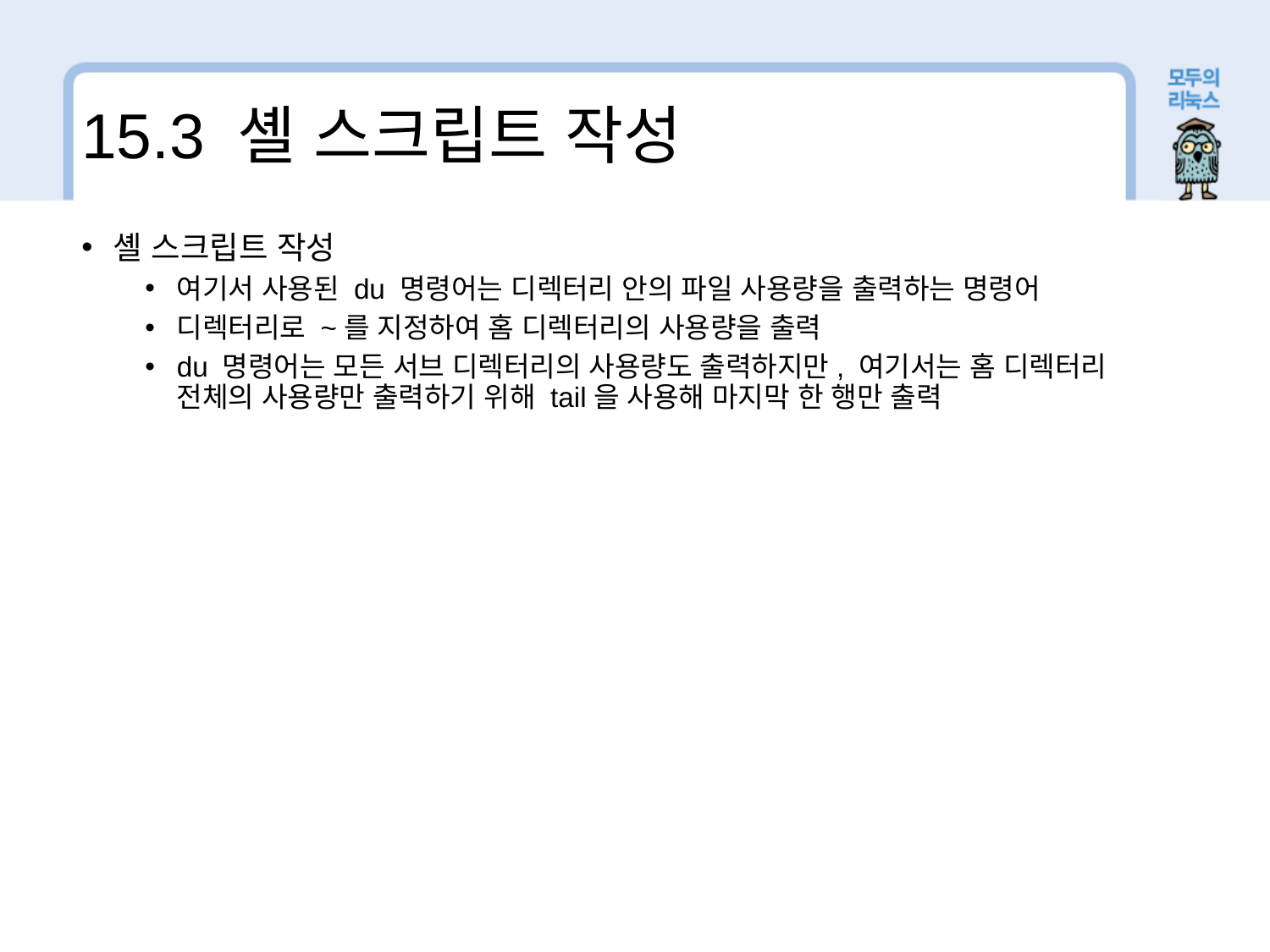

15.3 셸 스크립트 작성
셸 스크립트 작성
여기서 사용된 du 명령어는 디렉터리 안의 파일 사용량을 출력하는 명령어
디렉터리로 ~를 지정하여 홈 디렉터리의 사용량을 출력
du 명령어는 모든 서브 디렉터리의 사용량도 출력하지만, 여기서는 홈 디렉터리 전체의 사용량만 출력하기 위해 tail을 사용해 마지막 한 행만 출력